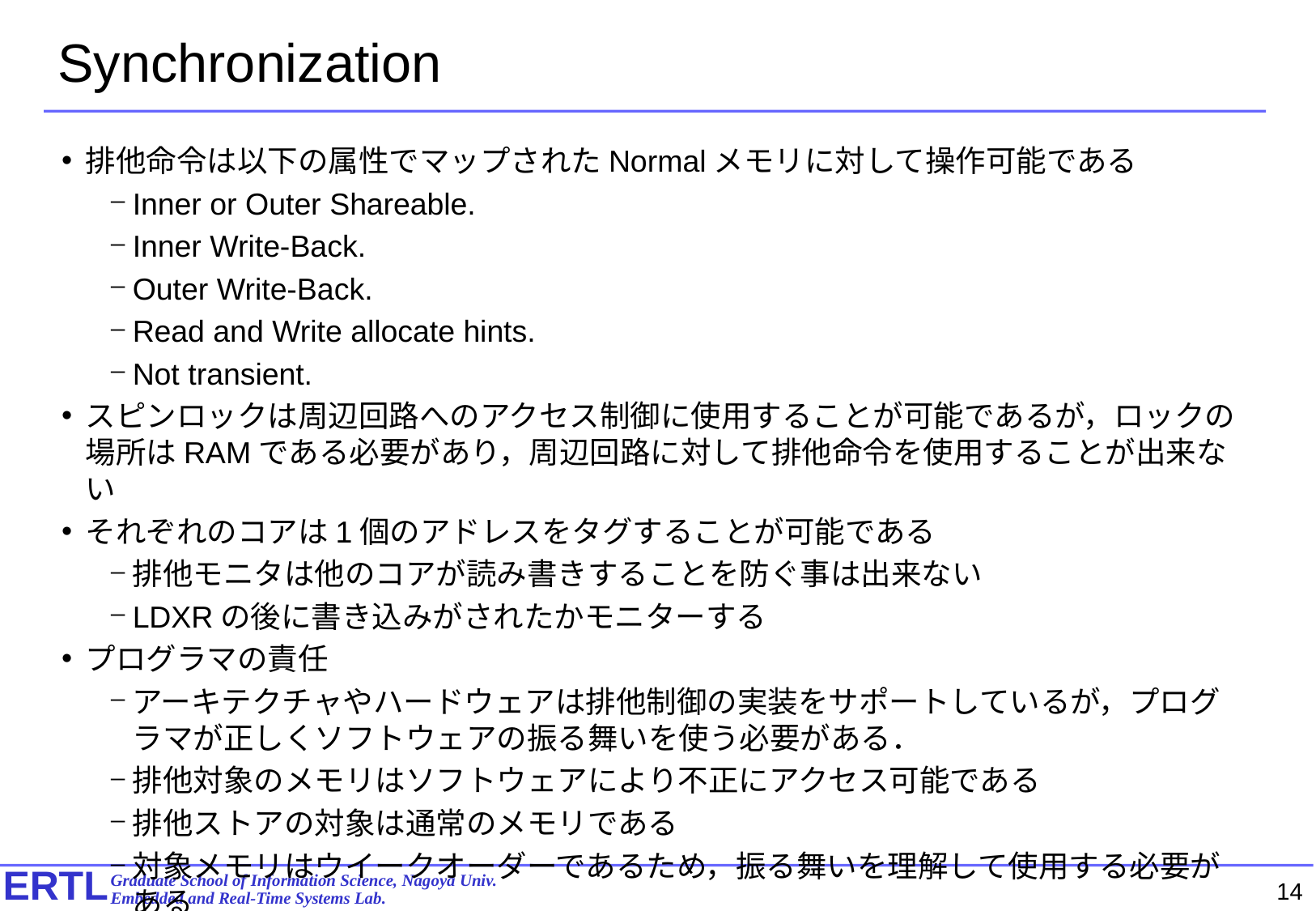

# Synchronization
排他命令は以下の属性でマップされたNormalメモリに対して操作可能である
Inner or Outer Shareable.
Inner Write-Back.
Outer Write-Back.
Read and Write allocate hints.
Not transient.
スピンロックは周辺回路へのアクセス制御に使用することが可能であるが，ロックの場所はRAMである必要があり，周辺回路に対して排他命令を使用することが出来ない
それぞれのコアは1個のアドレスをタグすることが可能である
排他モニタは他のコアが読み書きすることを防ぐ事は出来ない
LDXRの後に書き込みがされたかモニターする
プログラマの責任
アーキテクチャやハードウェアは排他制御の実装をサポートしているが，プログラマが正しくソフトウェアの振る舞いを使う必要がある．
排他対象のメモリはソフトウェアにより不正にアクセス可能である
排他ストアの対象は通常のメモリである
対象メモリはウイークオーダーであるため，振る舞いを理解して使用する必要がある
14